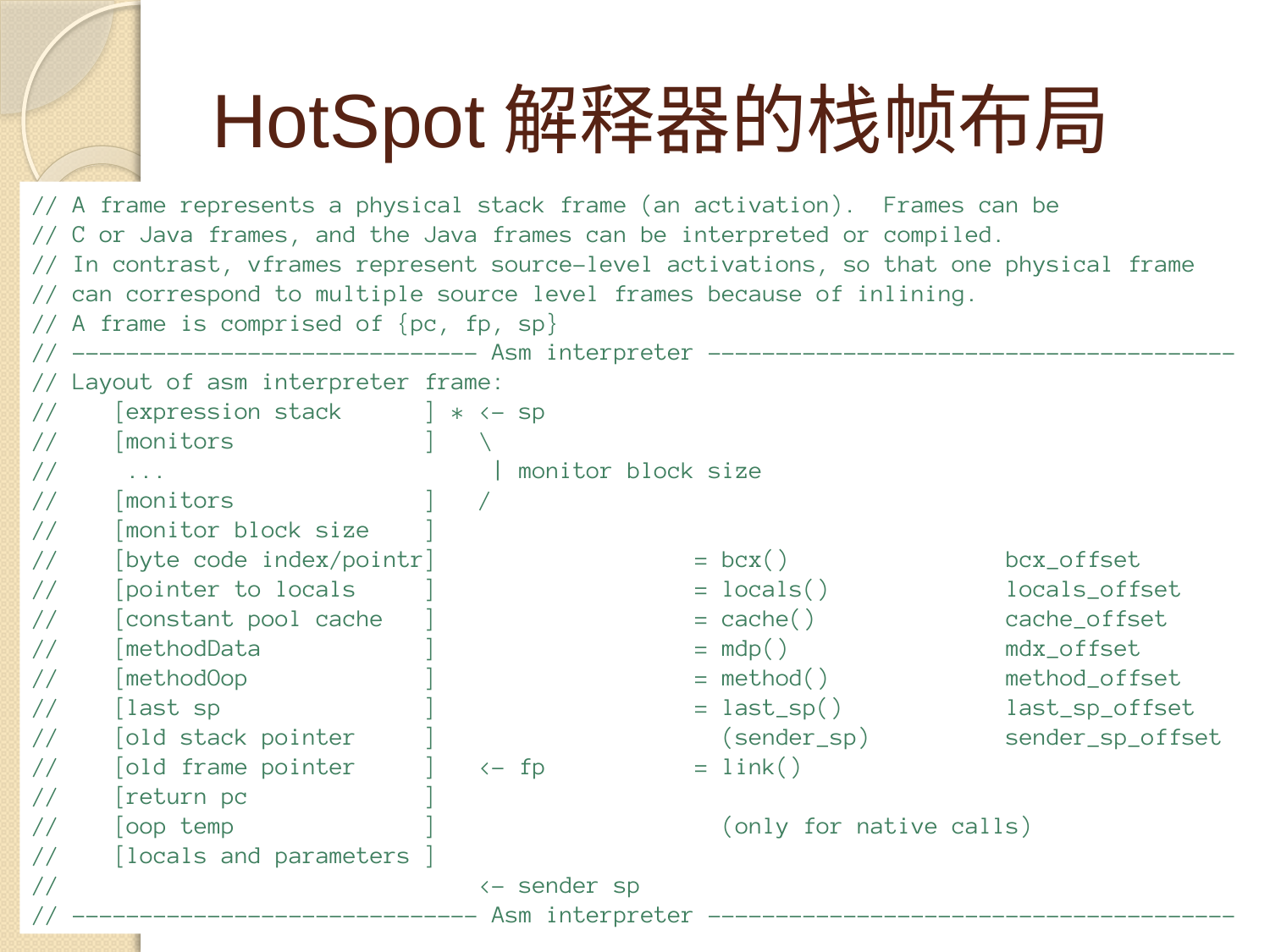

# HotSpot解释器的栈帧布局
// A frame represents a physical stack frame (an activation).  Frames can be
// C or Java frames, and the Java frames can be interpreted or compiled.
// In contrast, vframes represent source-level activations, so that one physical frame
// can correspond to multiple source level frames because of inlining.
// A frame is comprised of {pc, fp, sp}
// ------------------------------ Asm interpreter ---------------------------------------
// Layout of asm interpreter frame:
//    [expression stack      ] * <- sp
//    [monitors              ]   \
//     ...                        | monitor block size
//    [monitors              ]   /
//    [monitor block size    ]
//    [byte code index/pointr]                   = bcx()                bcx_offset
//    [pointer to locals     ]                   = locals()             locals_offset
//    [constant pool cache   ]                   = cache()              cache_offset
//    [methodData            ]                   = mdp()                mdx_offset
//    [methodOop             ]                   = method()             method_offset
//    [last sp               ]                   = last_sp()            last_sp_offset
//    [old stack pointer     ]                     (sender_sp)          sender_sp_offset
//    [old frame pointer     ]   <- fp           = link()
//    [return pc             ]
//    [oop temp              ]                     (only for native calls)
//    [locals and parameters ]
//                               <- sender sp
// ------------------------------ Asm interpreter ---------------------------------------